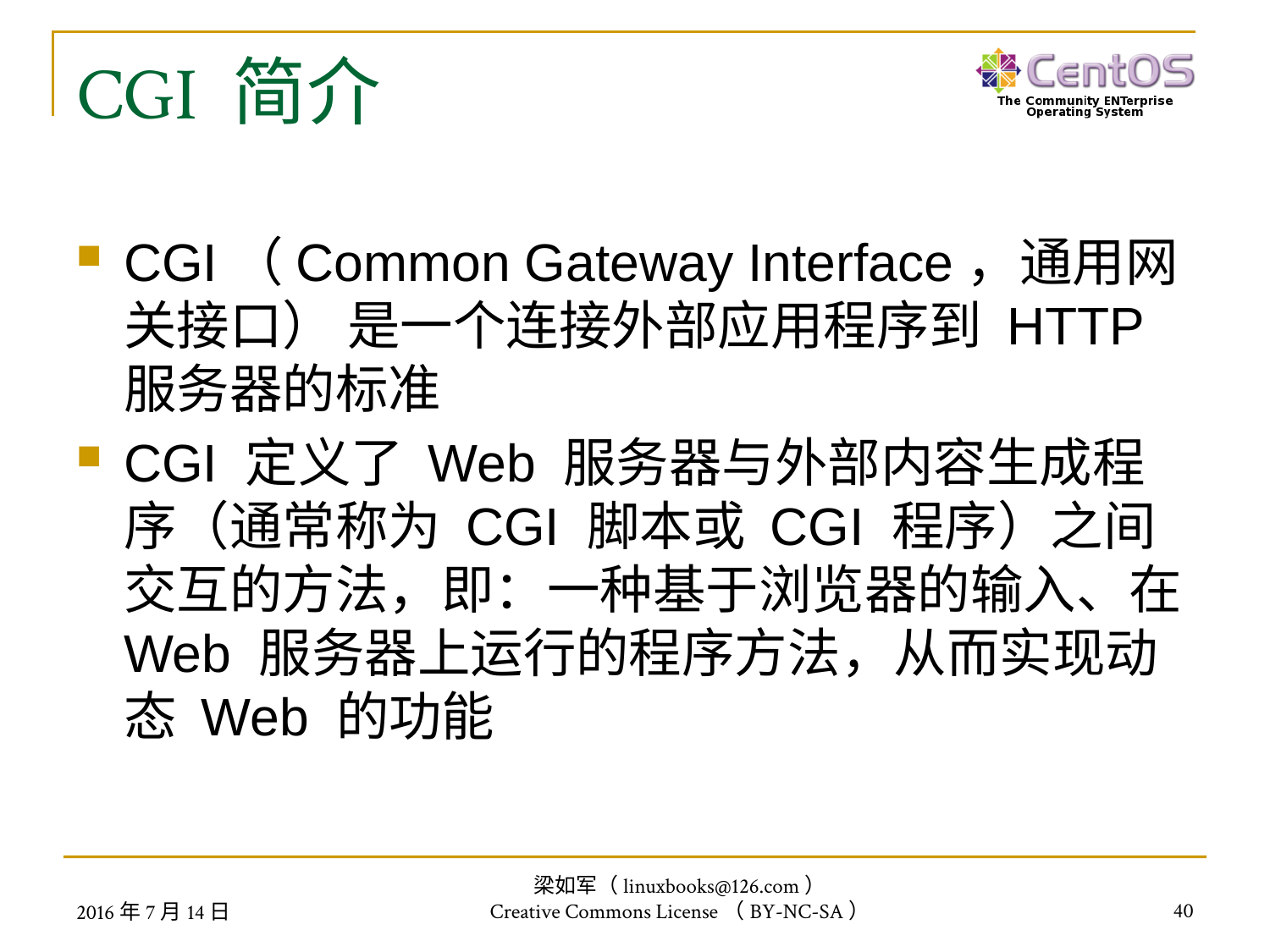

# CGI 简介
CGI（Common Gateway Interface，通用网关接口） 是一个连接外部应用程序到 HTTP 服务器的标准
CGI 定义了 Web 服务器与外部内容生成程序（通常称为 CGI 脚本或 CGI 程序）之间交互的方法，即：一种基于浏览器的输入、在 Web 服务器上运行的程序方法，从而实现动态 Web 的功能
梁如军（linuxbooks@126.com）
Creative Commons License（BY-NC-SA）
2016年7月14日
40